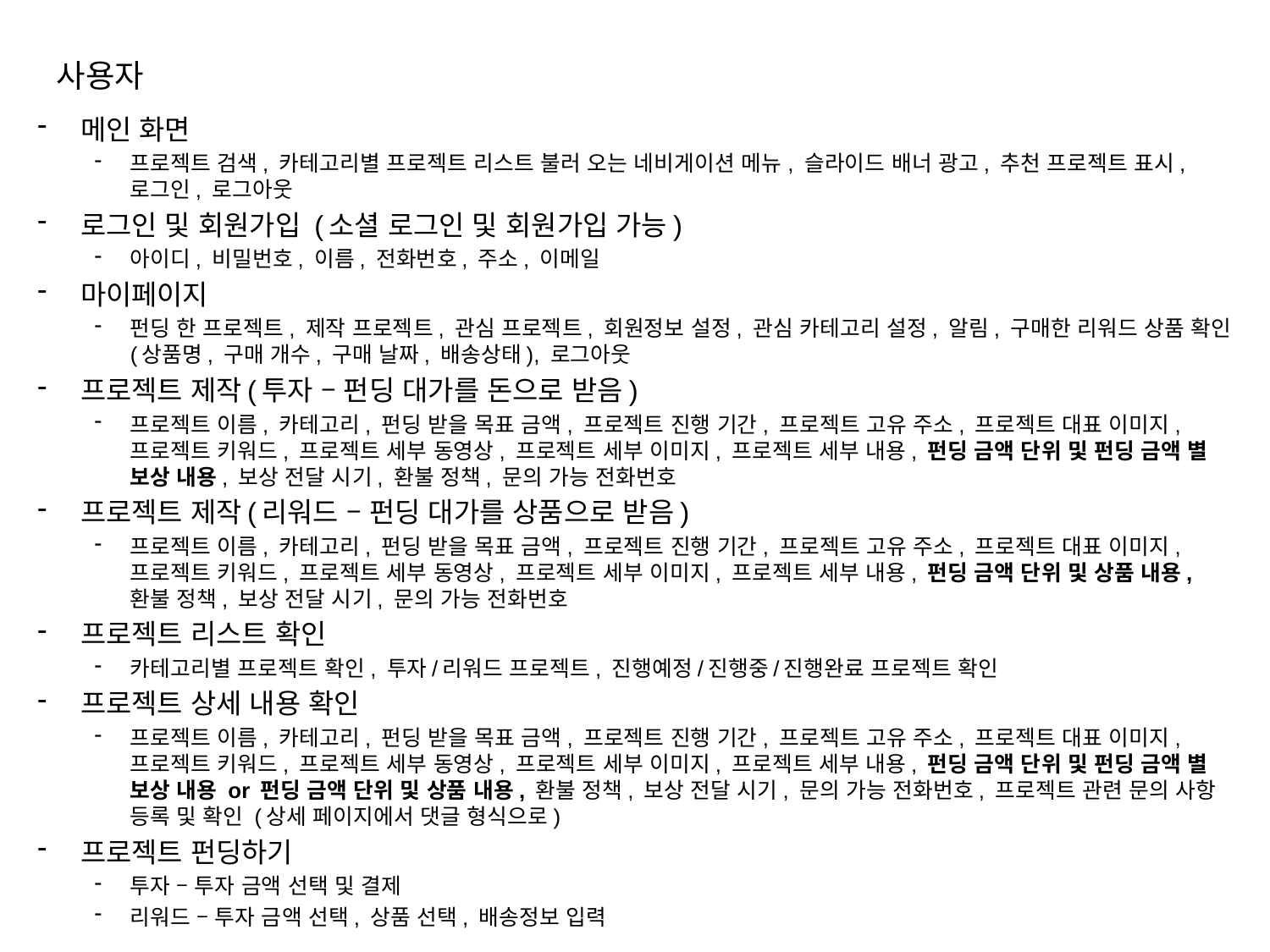

사용자
메인 화면
프로젝트 검색, 카테고리별 프로젝트 리스트 불러 오는 네비게이션 메뉴, 슬라이드 배너 광고, 추천 프로젝트 표시, 로그인, 로그아웃
로그인 및 회원가입 (소셜 로그인 및 회원가입 가능)
아이디, 비밀번호, 이름, 전화번호, 주소, 이메일
마이페이지
펀딩 한 프로젝트, 제작 프로젝트, 관심 프로젝트, 회원정보 설정, 관심 카테고리 설정, 알림, 구매한 리워드 상품 확인(상품명, 구매 개수, 구매 날짜, 배송상태), 로그아웃
프로젝트 제작(투자 – 펀딩 대가를 돈으로 받음)
프로젝트 이름, 카테고리, 펀딩 받을 목표 금액, 프로젝트 진행 기간, 프로젝트 고유 주소, 프로젝트 대표 이미지, 프로젝트 키워드, 프로젝트 세부 동영상, 프로젝트 세부 이미지, 프로젝트 세부 내용, 펀딩 금액 단위 및 펀딩 금액 별 보상 내용, 보상 전달 시기, 환불 정책, 문의 가능 전화번호
프로젝트 제작(리워드 – 펀딩 대가를 상품으로 받음)
프로젝트 이름, 카테고리, 펀딩 받을 목표 금액, 프로젝트 진행 기간, 프로젝트 고유 주소, 프로젝트 대표 이미지, 프로젝트 키워드, 프로젝트 세부 동영상, 프로젝트 세부 이미지, 프로젝트 세부 내용, 펀딩 금액 단위 및 상품 내용, 환불 정책, 보상 전달 시기, 문의 가능 전화번호
프로젝트 리스트 확인
카테고리별 프로젝트 확인, 투자/리워드 프로젝트, 진행예정/진행중/진행완료 프로젝트 확인
프로젝트 상세 내용 확인
프로젝트 이름, 카테고리, 펀딩 받을 목표 금액, 프로젝트 진행 기간, 프로젝트 고유 주소, 프로젝트 대표 이미지, 프로젝트 키워드, 프로젝트 세부 동영상, 프로젝트 세부 이미지, 프로젝트 세부 내용, 펀딩 금액 단위 및 펀딩 금액 별 보상 내용 or 펀딩 금액 단위 및 상품 내용, 환불 정책, 보상 전달 시기, 문의 가능 전화번호, 프로젝트 관련 문의 사항 등록 및 확인 (상세 페이지에서 댓글 형식으로)
프로젝트 펀딩하기
투자 – 투자 금액 선택 및 결제
리워드 – 투자 금액 선택, 상품 선택, 배송정보 입력